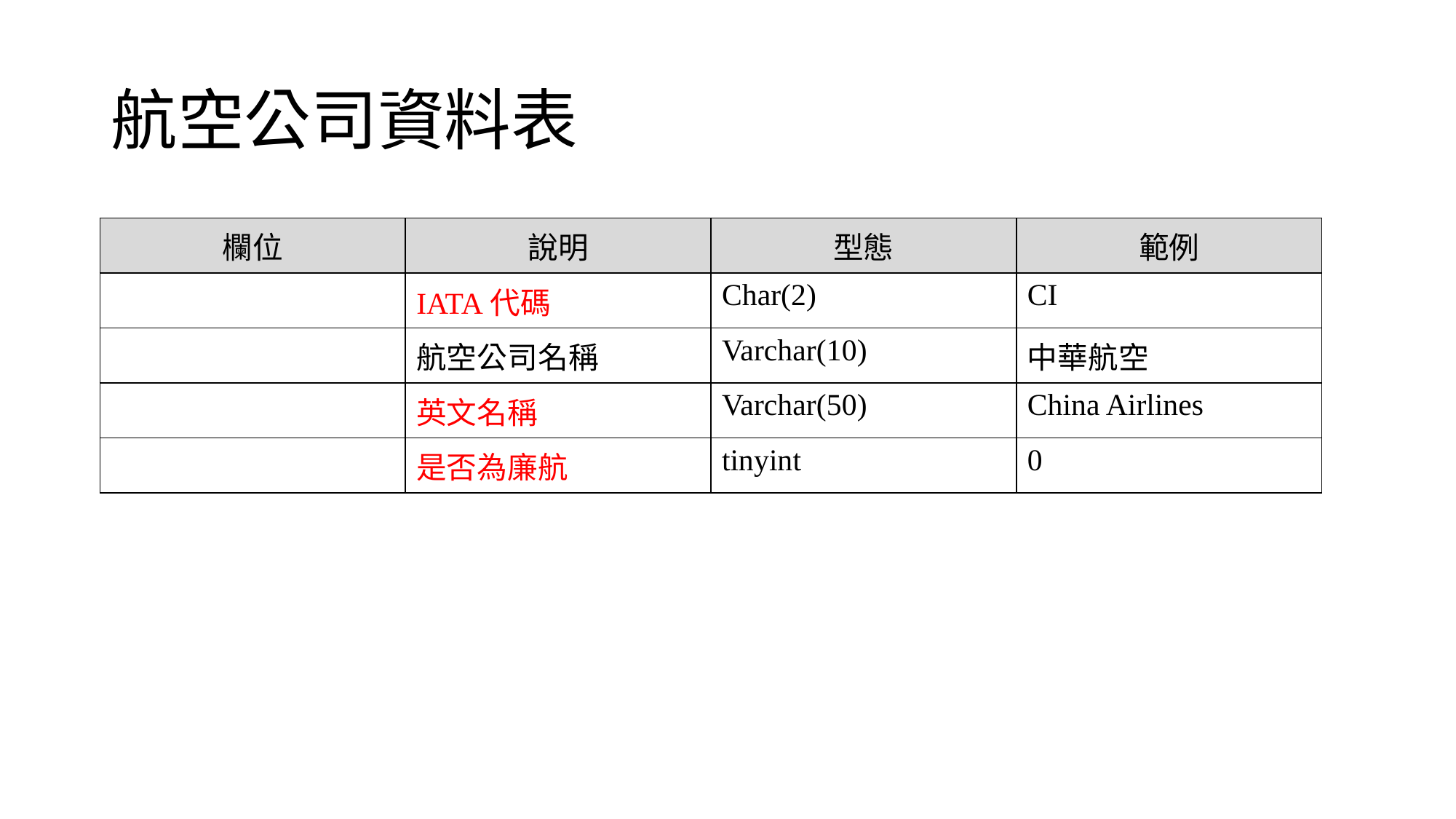

# 航空公司資料表
| 欄位 | 說明 | 型態 | 範例 |
| --- | --- | --- | --- |
|  | IATA代碼 | Char(2) | CI |
|  | 航空公司名稱 | Varchar(10) | 中華航空 |
|  | 英文名稱 | Varchar(50) | China Airlines |
|  | 是否為廉航 | tinyint | 0 |